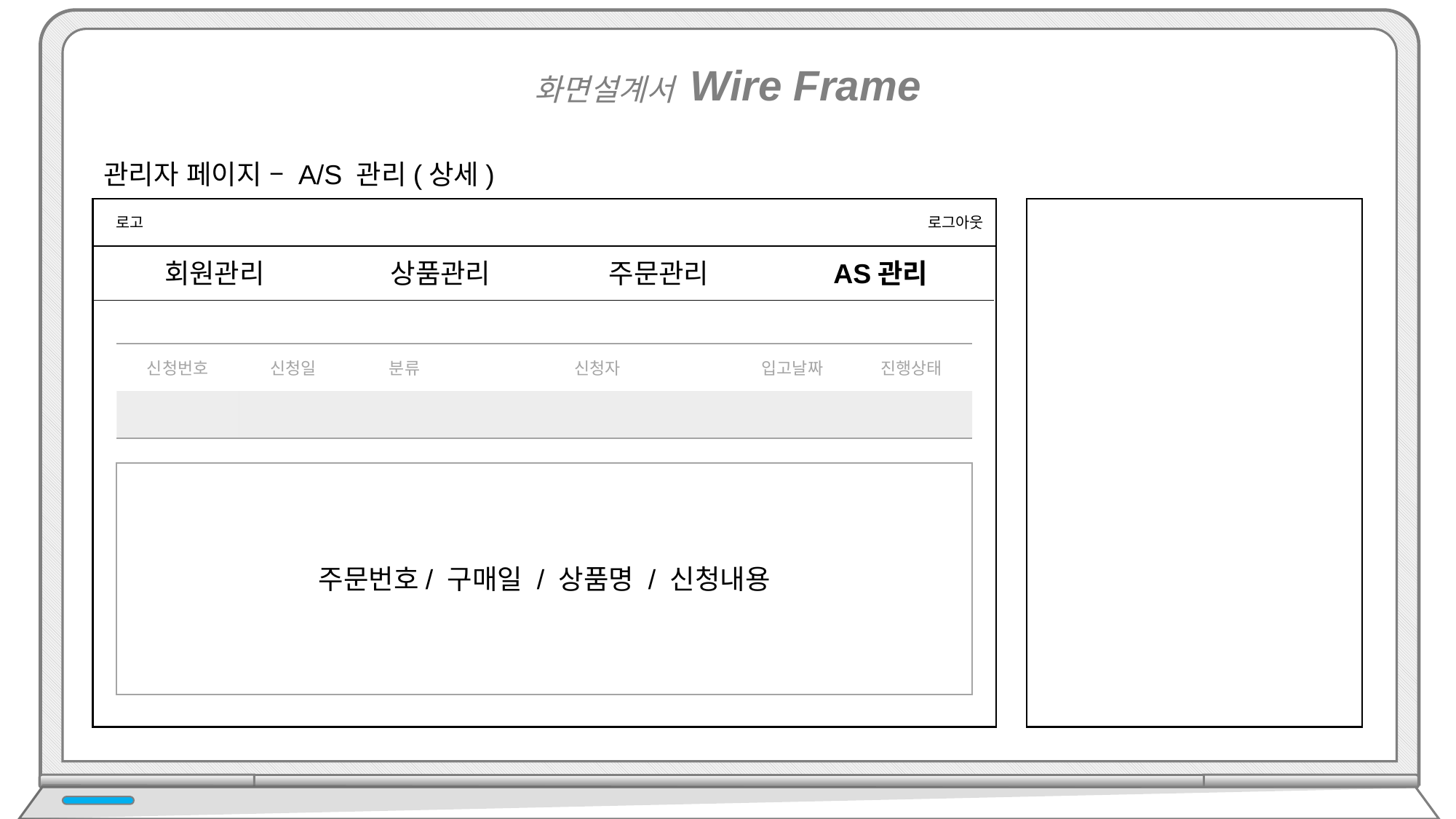

화면설계서 Wire Frame
관리자 페이지 – A/S 관리(상세)

로그아웃
로고
회원관리      	 상품관리      	 주문관리      	 AS관리
| 신청번호 | 신청일 | 분류 | 신청자 | 입고날짜 | 진행상태 |
| --- | --- | --- | --- | --- | --- |
|  |  |  |  |  |  |
주문번호/ 구매일 / 상품명 / 신청내용